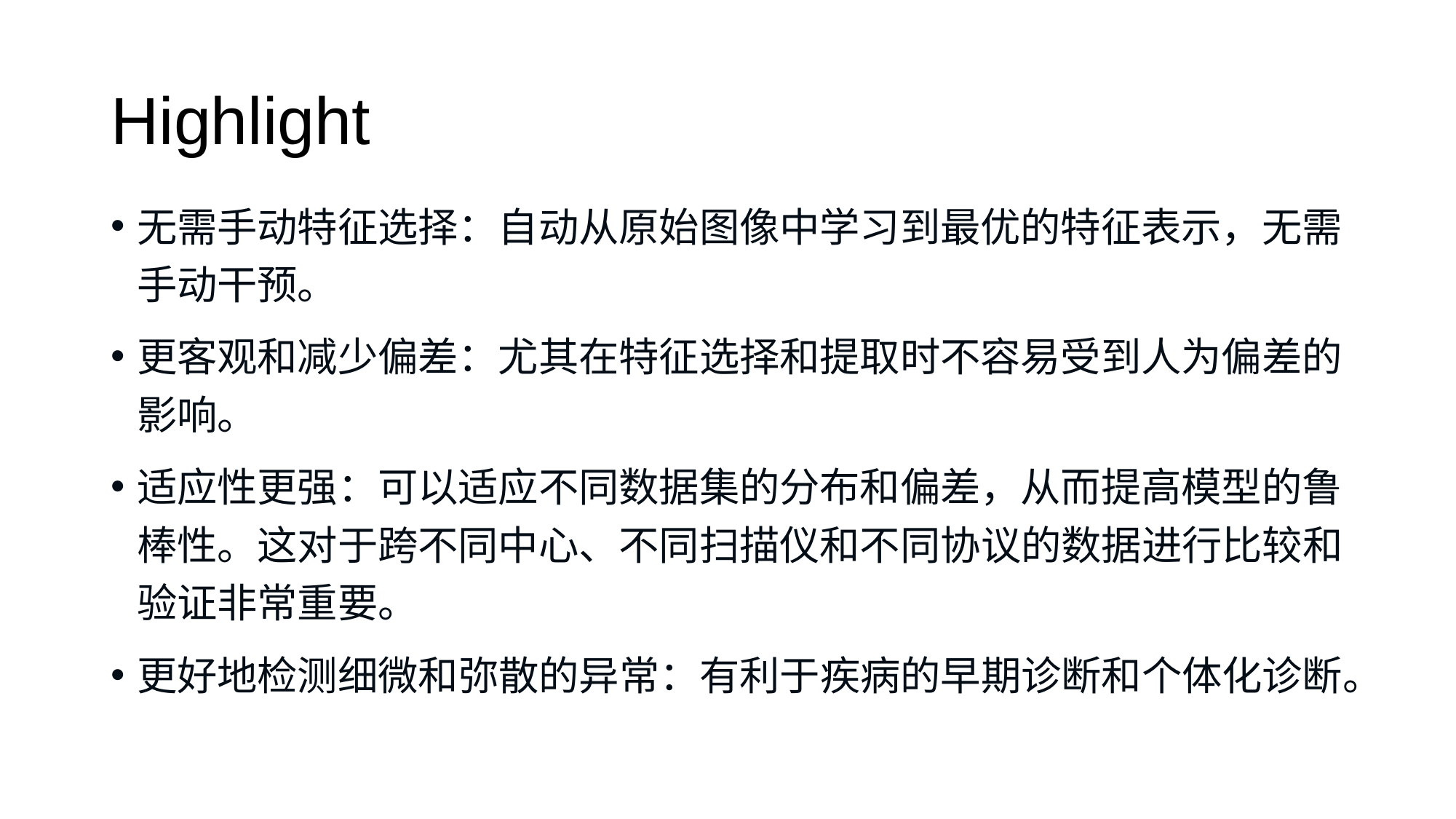

# Highlight
无需手动特征选择：自动从原始图像中学习到最优的特征表示，无需手动干预。
更客观和减少偏差：尤其在特征选择和提取时不容易受到人为偏差的影响。
适应性更强：可以适应不同数据集的分布和偏差，从而提高模型的鲁棒性。这对于跨不同中心、不同扫描仪和不同协议的数据进行比较和验证非常重要。
更好地检测细微和弥散的异常：有利于疾病的早期诊断和个体化诊断。